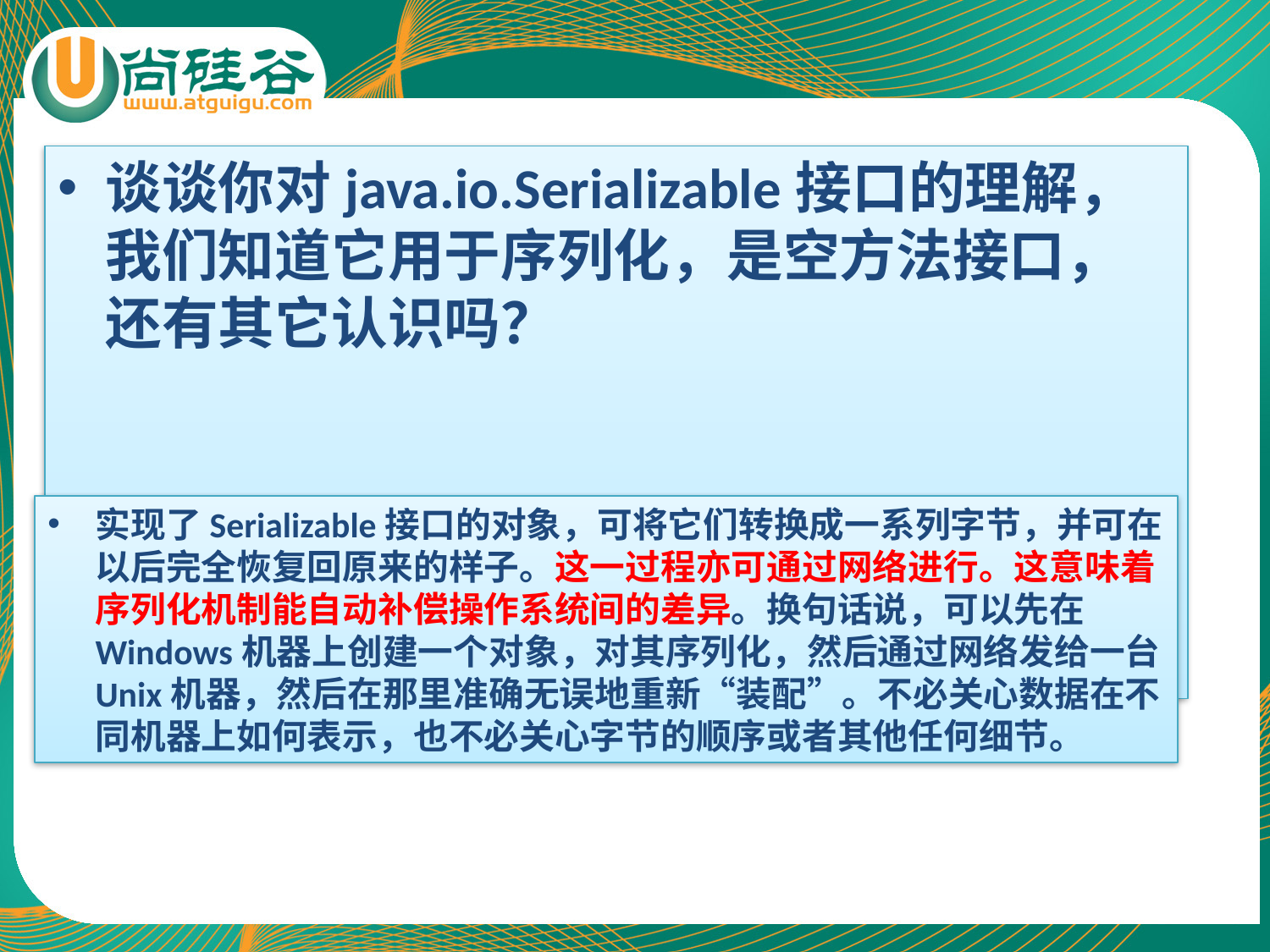

谈谈你对java.io.Serializable接口的理解，我们知道它用于序列化，是空方法接口，还有其它认识吗？
实现了Serializable接口的对象，可将它们转换成一系列字节，并可在以后完全恢复回原来的样子。这一过程亦可通过网络进行。这意味着序列化机制能自动补偿操作系统间的差异。换句话说，可以先在Windows机器上创建一个对象，对其序列化，然后通过网络发给一台Unix机器，然后在那里准确无误地重新“装配”。不必关心数据在不同机器上如何表示，也不必关心字节的顺序或者其他任何细节。